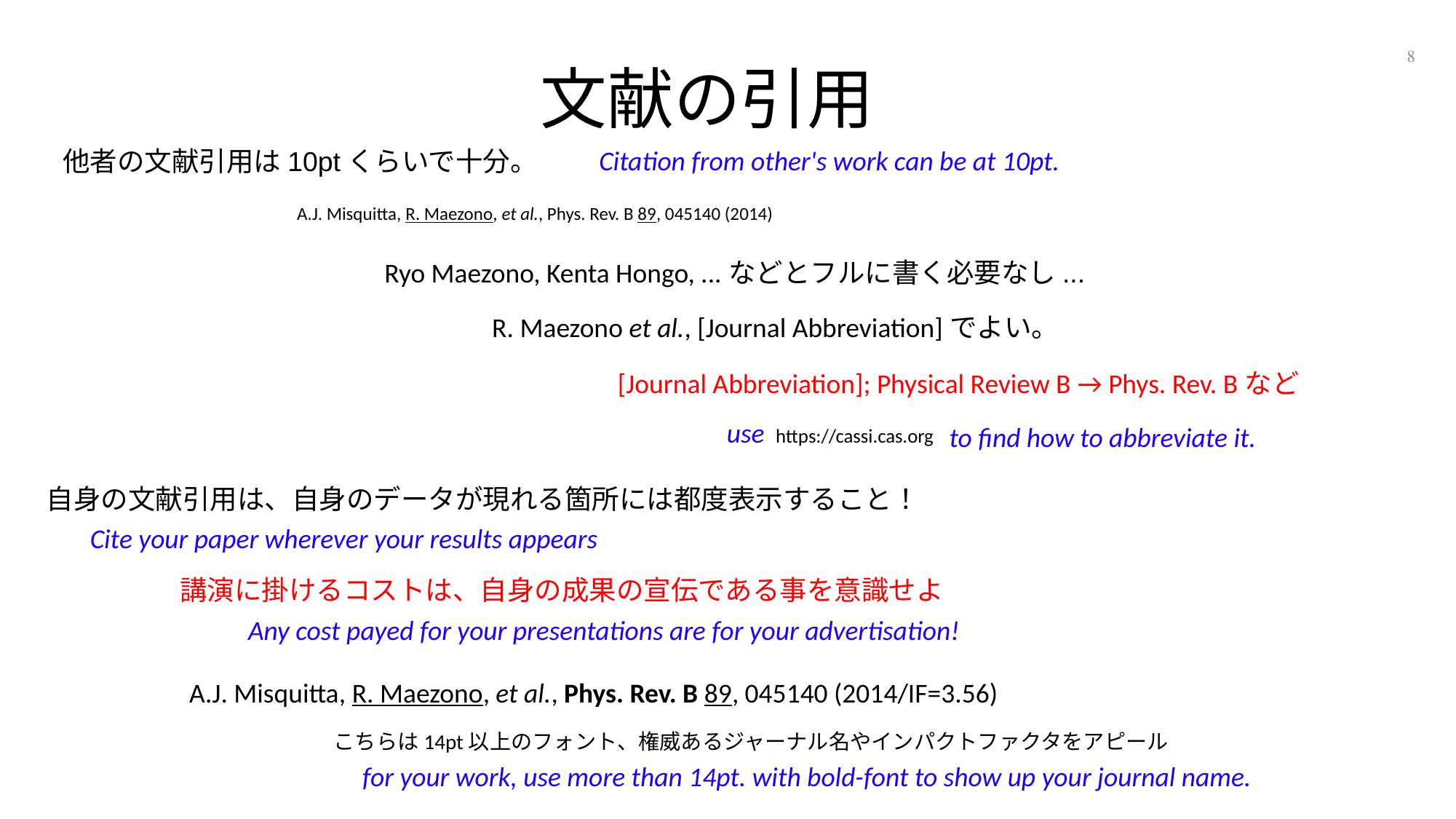

8
文献の引用
他者の文献引用は10ptくらいで十分。
Citation from other's work can be at 10pt.
A.J. Misquitta, R. Maezono, et al., Phys. Rev. B 89, 045140 (2014)
Ryo Maezono, Kenta Hongo, ...などとフルに書く必要なし...
R. Maezono et al., [Journal Abbreviation]でよい。
[Journal Abbreviation]; Physical Review B → Phys. Rev. Bなど
use
to find how to abbreviate it.
https://cassi.cas.org
自身の文献引用は、自身のデータが現れる箇所には都度表示すること！
Cite your paper wherever your results appears
講演に掛けるコストは、自身の成果の宣伝である事を意識せよ
Any cost payed for your presentations are for your advertisation!
A.J. Misquitta, R. Maezono, et al., Phys. Rev. B 89, 045140 (2014/IF=3.56)
こちらは14pt以上のフォント、権威あるジャーナル名やインパクトファクタをアピール
for your work, use more than 14pt. with bold-font to show up your journal name.